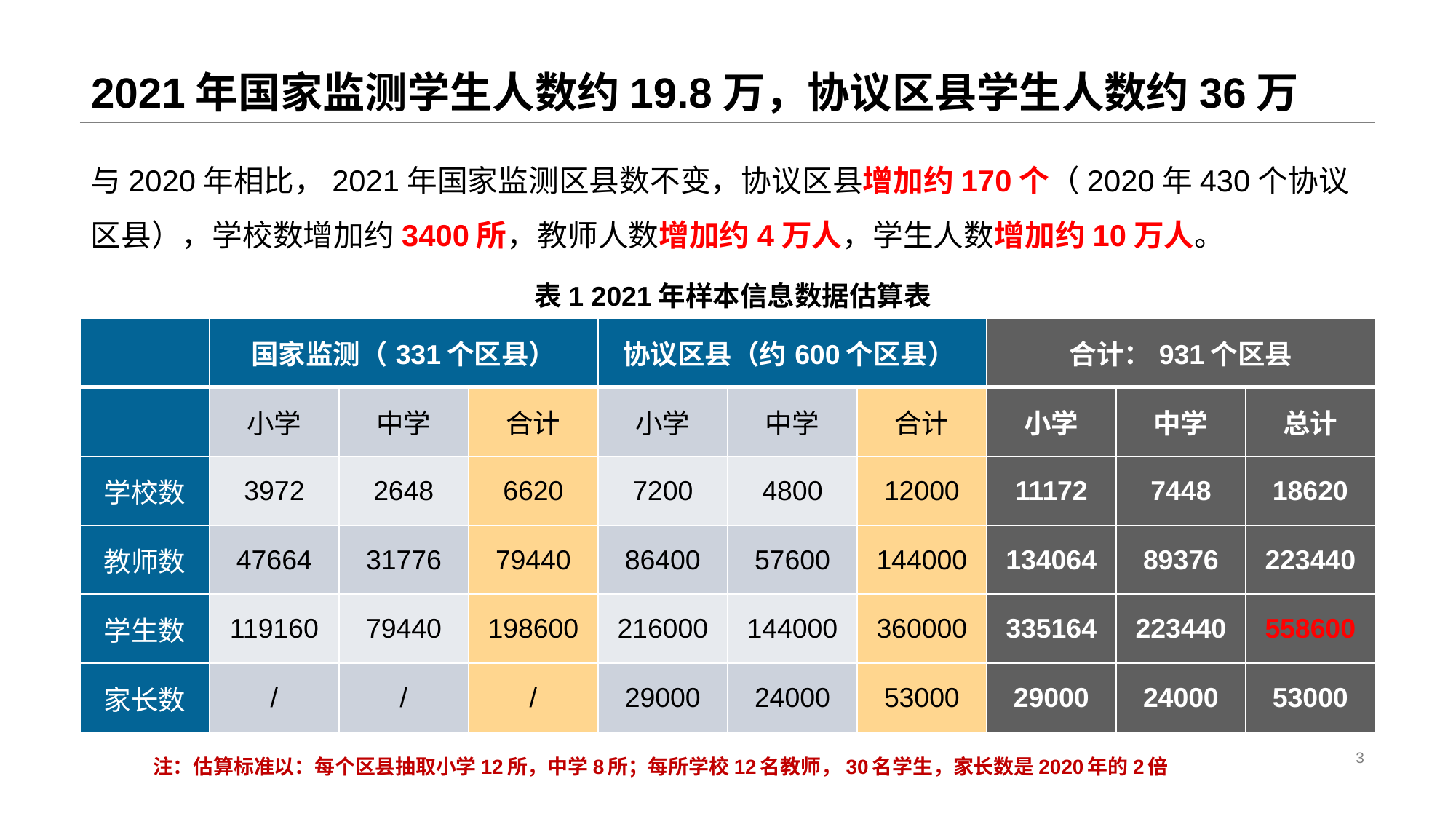

# 2021年国家监测学生人数约19.8万，协议区县学生人数约36万
与2020年相比，2021年国家监测区县数不变，协议区县增加约170个（2020年430个协议区县），学校数增加约3400所，教师人数增加约4万人，学生人数增加约10万人。
表1 2021年样本信息数据估算表
|  | 国家监测（331个区县） |  |  | 协议区县（约600个区县） |  |  | 合计：931个区县 |  |  |
| --- | --- | --- | --- | --- | --- | --- | --- | --- | --- |
|  | 小学 | 中学 | 合计 | 小学 | 中学 | 合计 | 小学 | 中学 | 总计 |
| 学校数 | 3972 | 2648 | 6620 | 7200 | 4800 | 12000 | 11172 | 7448 | 18620 |
| 教师数 | 47664 | 31776 | 79440 | 86400 | 57600 | 144000 | 134064 | 89376 | 223440 |
| 学生数 | 119160 | 79440 | 198600 | 216000 | 144000 | 360000 | 335164 | 223440 | 558600 |
| 家长数 | / | / | / | 29000 | 24000 | 53000 | 29000 | 24000 | 53000 |
注：估算标准以：每个区县抽取小学12所，中学8所；每所学校12名教师，30名学生，家长数是2020年的2倍
3